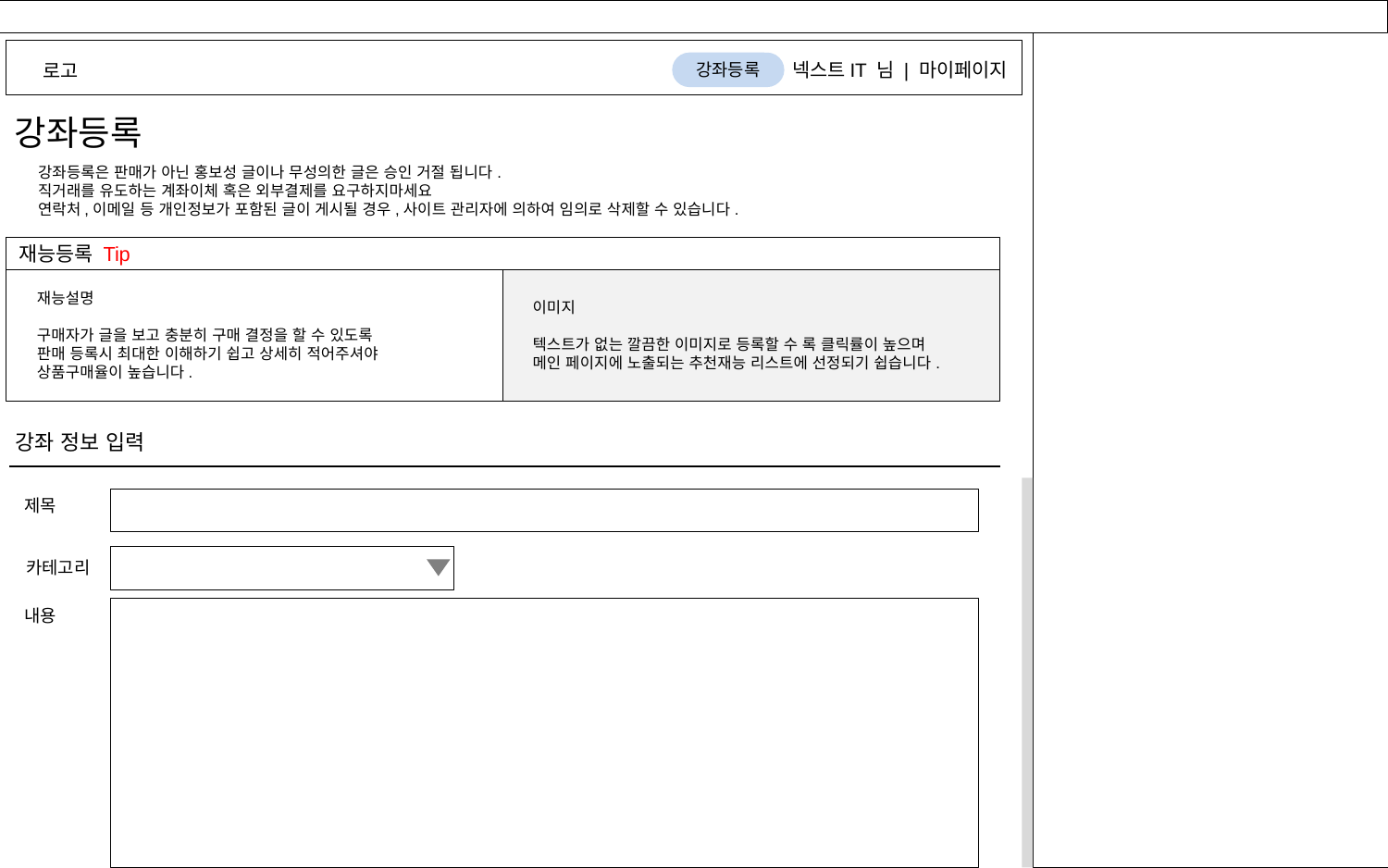

넥스트IT 님 | 마이페이지
로고
강좌등록
강좌등록
강좌등록은 판매가 아닌 홍보성 글이나 무성의한 글은 승인 거절 됩니다.
직거래를 유도하는 계좌이체 혹은 외부결제를 요구하지마세요
연락처,이메일 등 개인정보가 포함된 글이 게시될 경우,사이트 관리자에 의하여 임의로 삭제할 수 있습니다.
재능등록 Tip

재능설명

구매자가 글을 보고 충분히 구매 결정을 할 수 있도록
판매 등록시 최대한 이해하기 쉽고 상세히 적어주셔야
상품구매율이 높습니다.
이미지

텍스트가 없는 깔끔한 이미지로 등록할 수 록 클릭률이 높으며
메인 페이지에 노출되는 추천재능 리스트에 선정되기 쉽습니다.
강좌 정보 입력

제목

카테고리

내용